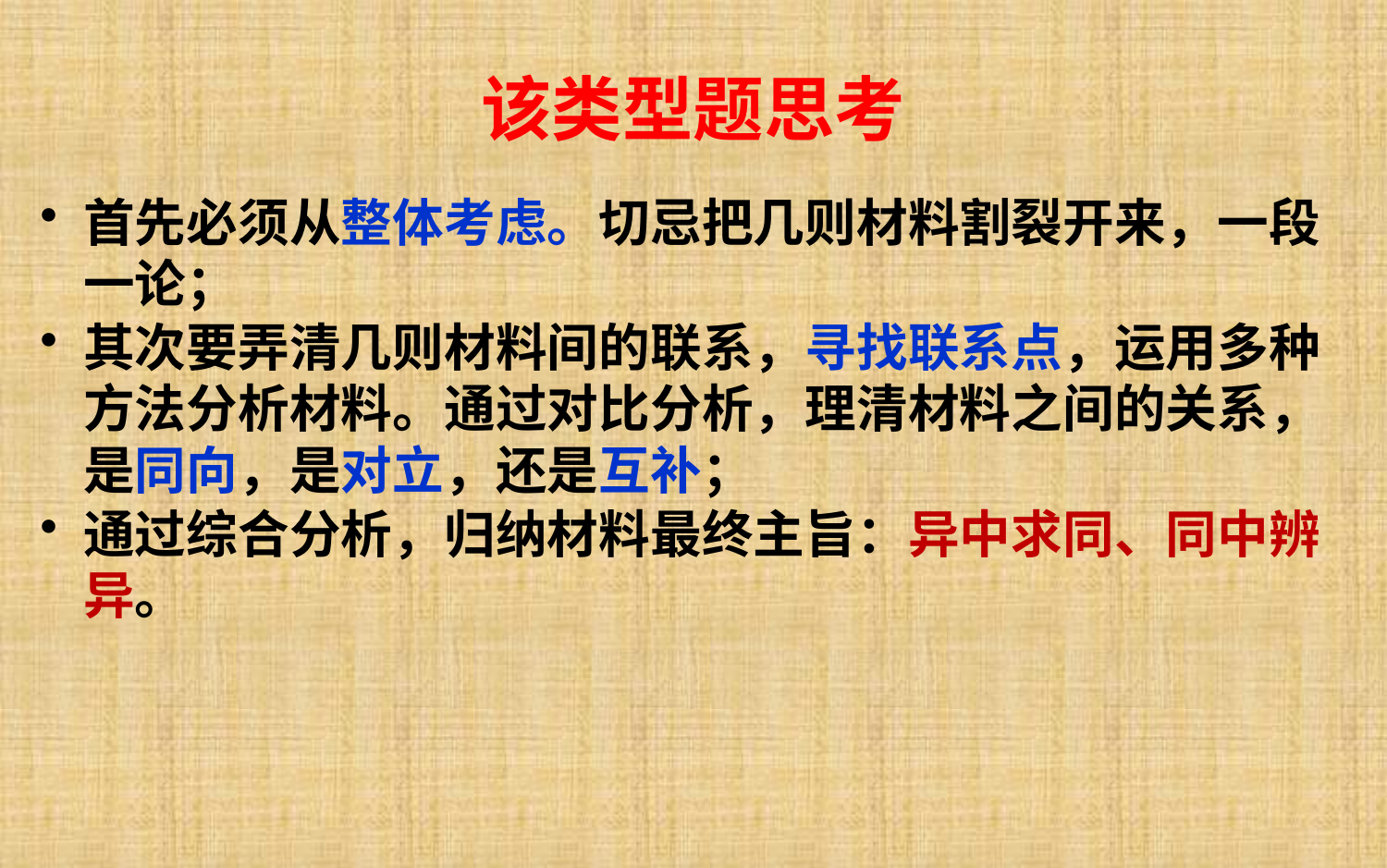

# 该类型题思考
首先必须从整体考虑。切忌把几则材料割裂开来，一段一论；
其次要弄清几则材料间的联系，寻找联系点，运用多种方法分析材料。通过对比分析，理清材料之间的关系，是同向，是对立，还是互补；
通过综合分析，归纳材料最终主旨：异中求同、同中辨异。